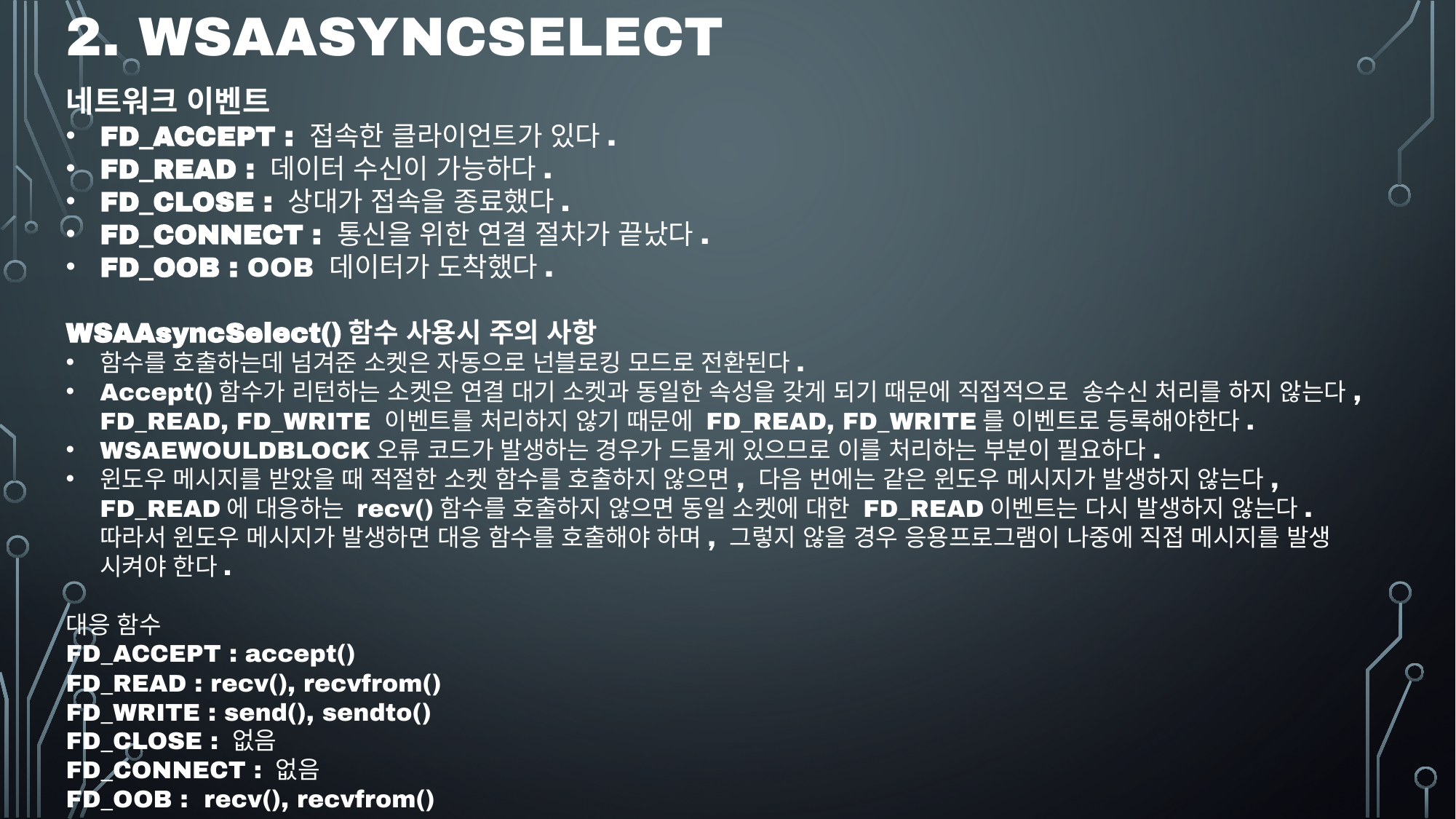

# 2. WSAAsyncSelect
네트워크 이벤트
FD_ACCEPT : 접속한 클라이언트가 있다.
FD_READ : 데이터 수신이 가능하다.
FD_CLOSE : 상대가 접속을 종료했다.
FD_CONNECT : 통신을 위한 연결 절차가 끝났다.
FD_OOB : OOB 데이터가 도착했다.

WSAAsyncSelect()함수 사용시 주의 사항
함수를 호출하는데 넘겨준 소켓은 자동으로 넌블로킹 모드로 전환된다.
Accept()함수가 리턴하는 소켓은 연결 대기 소켓과 동일한 속성을 갖게 되기 때문에 직접적으로  송수신 처리를 하지 않는다, FD_READ, FD_WRITE 이벤트를 처리하지 않기 때문에 FD_READ, FD_WRITE를 이벤트로 등록해야한다.
WSAEWOULDBLOCK오류 코드가 발생하는 경우가 드물게 있으므로 이를 처리하는 부분이 필요하다.
윈도우 메시지를 받았을 때 적절한 소켓 함수를 호출하지 않으면, 다음 번에는 같은 윈도우 메시지가 발생하지 않는다, FD_READ에 대응하는 recv()함수를 호출하지 않으면 동일 소켓에 대한 FD_READ이벤트는 다시 발생하지 않는다. 따라서 윈도우 메시지가 발생하면 대응 함수를 호출해야 하며, 그렇지 않을 경우 응용프로그램이 나중에 직접 메시지를 발생 시켜야 한다.

대응 함수
FD_ACCEPT : accept()
FD_READ : recv(), recvfrom()
FD_WRITE : send(), sendto()
FD_CLOSE : 없음
FD_CONNECT : 없음
FD_OOB :  recv(), recvfrom()